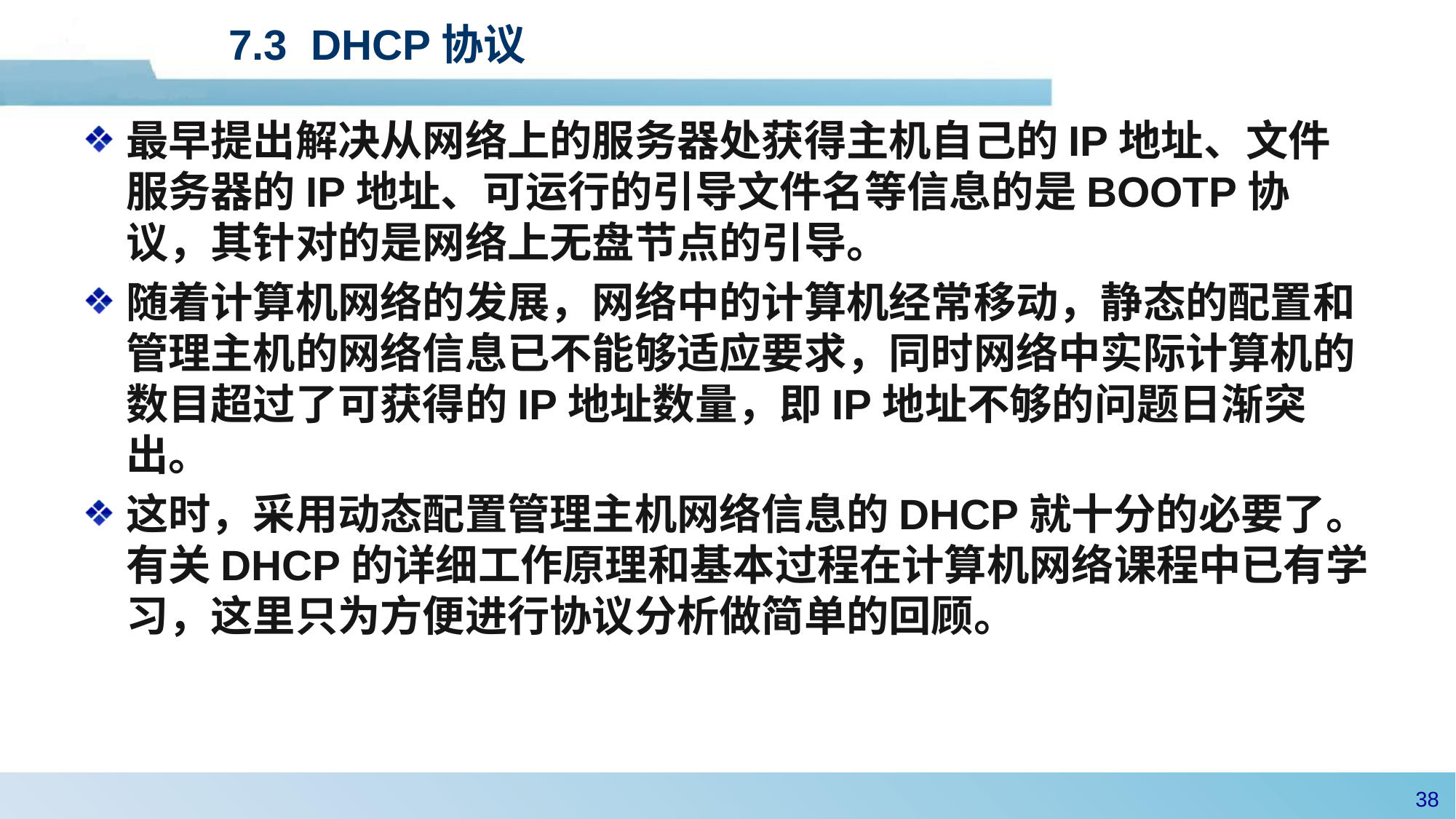

# 7.3  DHCP协议
最早提出解决从网络上的服务器处获得主机自己的IP地址、文件服务器的IP地址、可运行的引导文件名等信息的是BOOTP协议，其针对的是网络上无盘节点的引导。
随着计算机网络的发展，网络中的计算机经常移动，静态的配置和管理主机的网络信息已不能够适应要求，同时网络中实际计算机的数目超过了可获得的IP地址数量，即IP地址不够的问题日渐突出。
这时，采用动态配置管理主机网络信息的DHCP就十分的必要了。有关DHCP的详细工作原理和基本过程在计算机网络课程中已有学习，这里只为方便进行协议分析做简单的回顾。
38